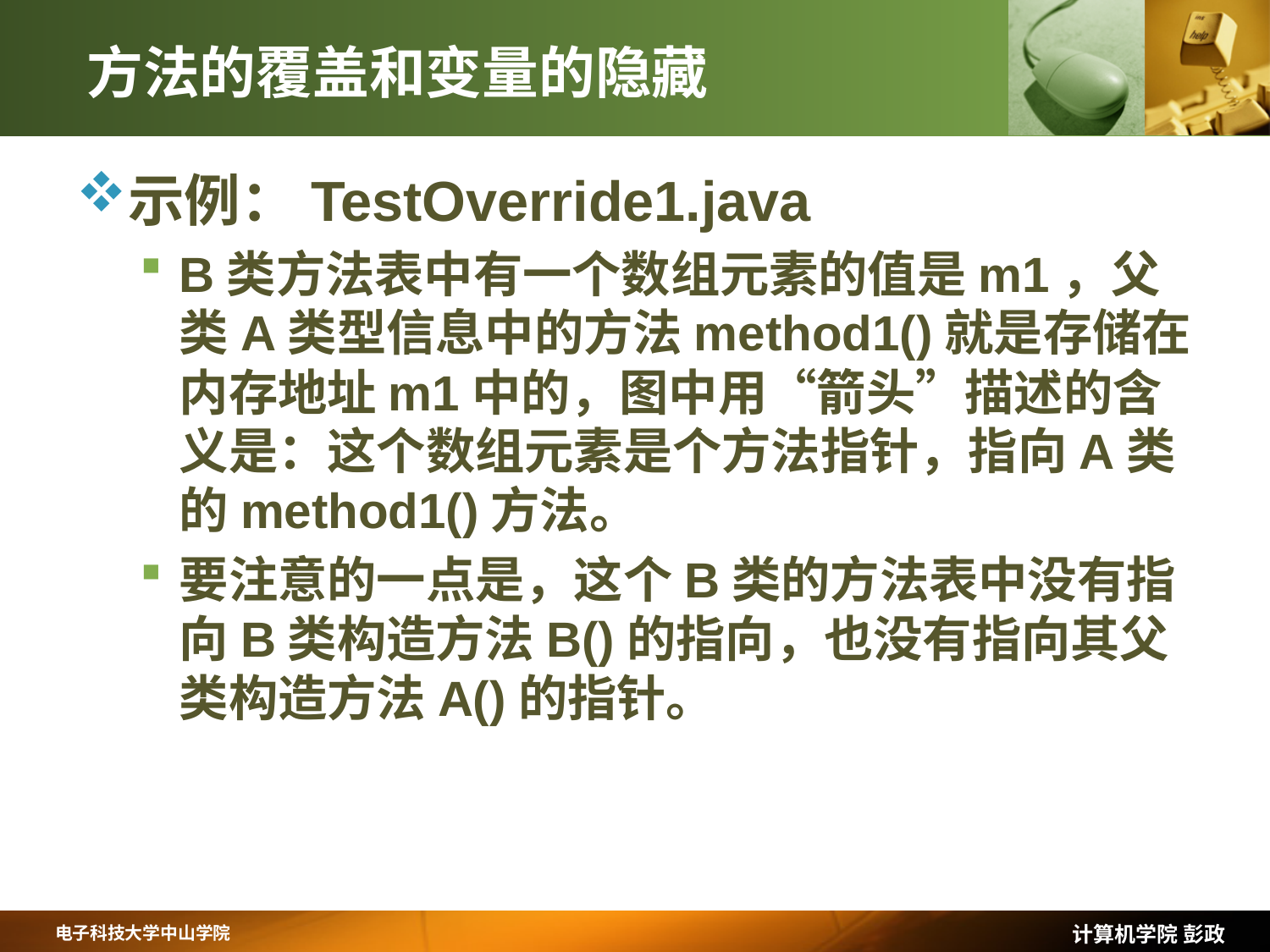

# 方法的覆盖和变量的隐藏
示例：TestOverride1.java
B类方法表中有一个数组元素的值是m1，父类A类型信息中的方法method1()就是存储在内存地址m1中的，图中用“箭头”描述的含义是：这个数组元素是个方法指针，指向A类的method1()方法。
要注意的一点是，这个B类的方法表中没有指向B类构造方法B()的指向，也没有指向其父类构造方法A()的指针。
计算机学院 彭政
电子科技大学中山学院